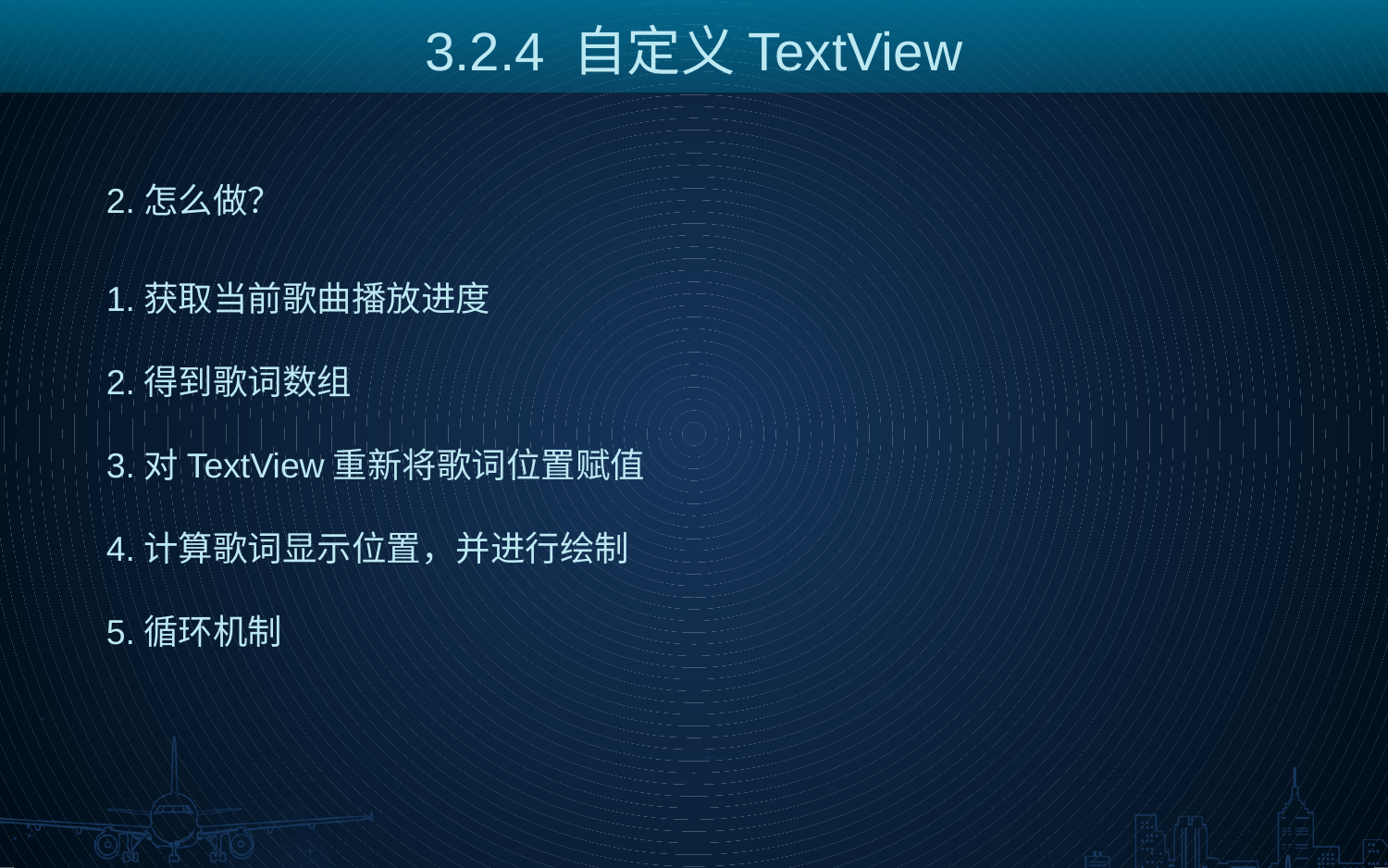

3.2.4 自定义TextView
2.怎么做？
1.获取当前歌曲播放进度

2.得到歌词数组

3.对TextView重新将歌词位置赋值

4.计算歌词显示位置，并进行绘制

5.循环机制